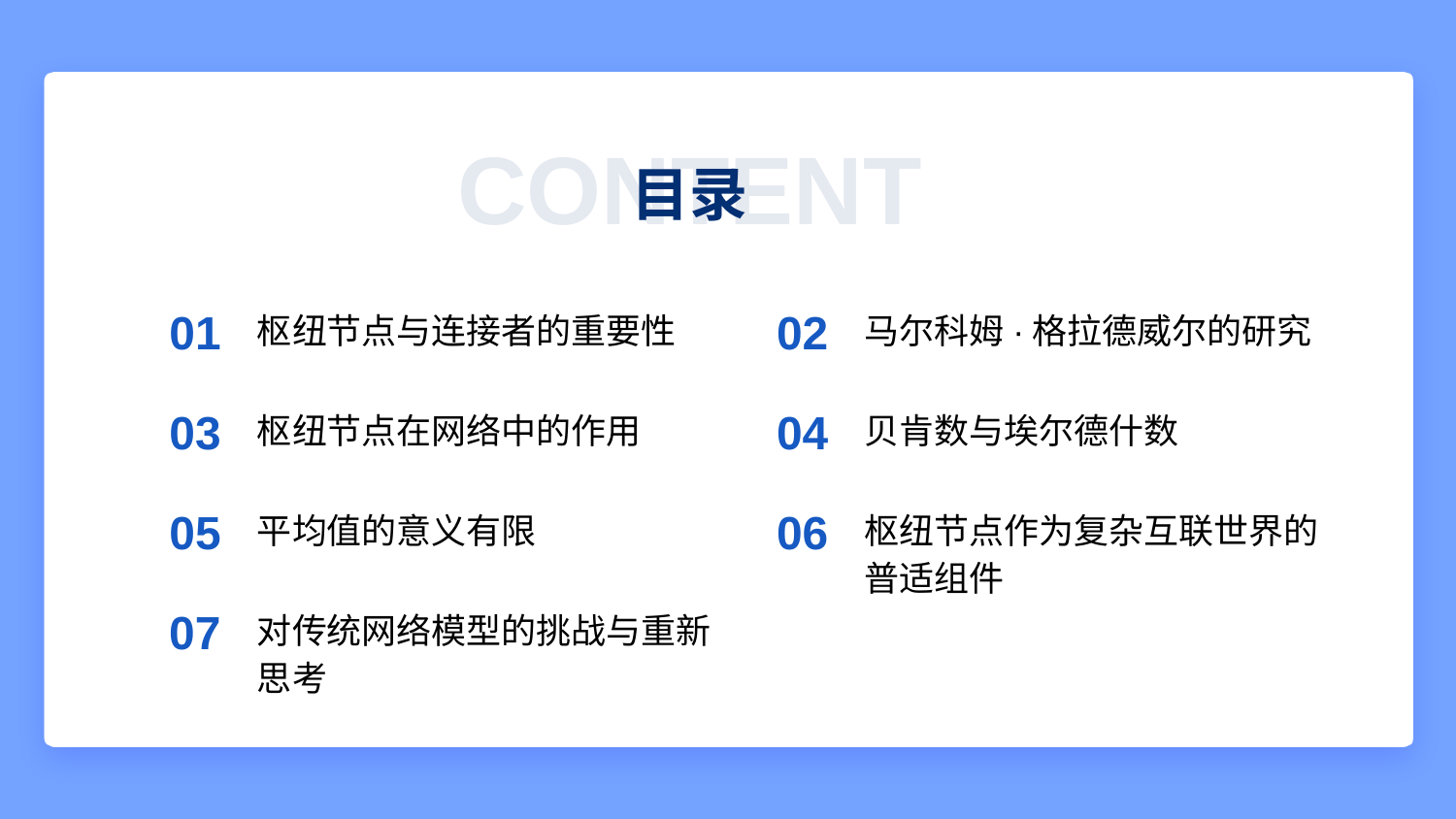

CONTENT
目录
01
02
枢纽节点与连接者的重要性
马尔科姆·格拉德威尔的研究
03
04
枢纽节点在网络中的作用
贝肯数与埃尔德什数
05
06
平均值的意义有限
枢纽节点作为复杂互联世界的普适组件
07
对传统网络模型的挑战与重新思考